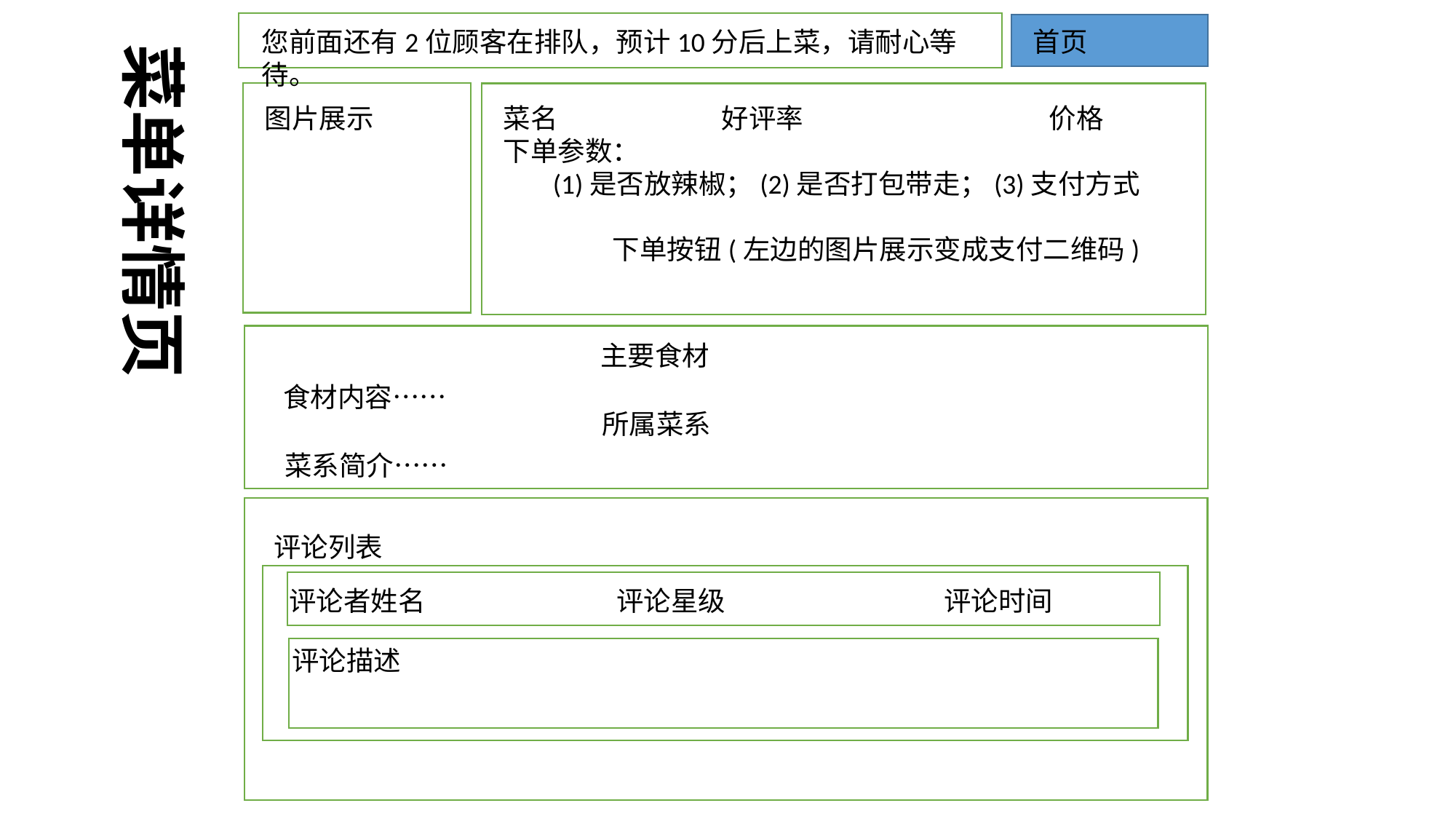

您前面还有2位顾客在排队，预计10分后上菜，请耐心等待。
首页
菜单详情页

图片展示
菜名		好评率			价格
下单参数：
        (1)是否放辣椒；(2)是否打包带走；(3)支付方式

	下单按钮(左边的图片展示变成支付二维码)

主要食材
食材内容……
所属菜系
菜系简介……

评论列表

评论者姓名		评论星级		评论时间
评论描述